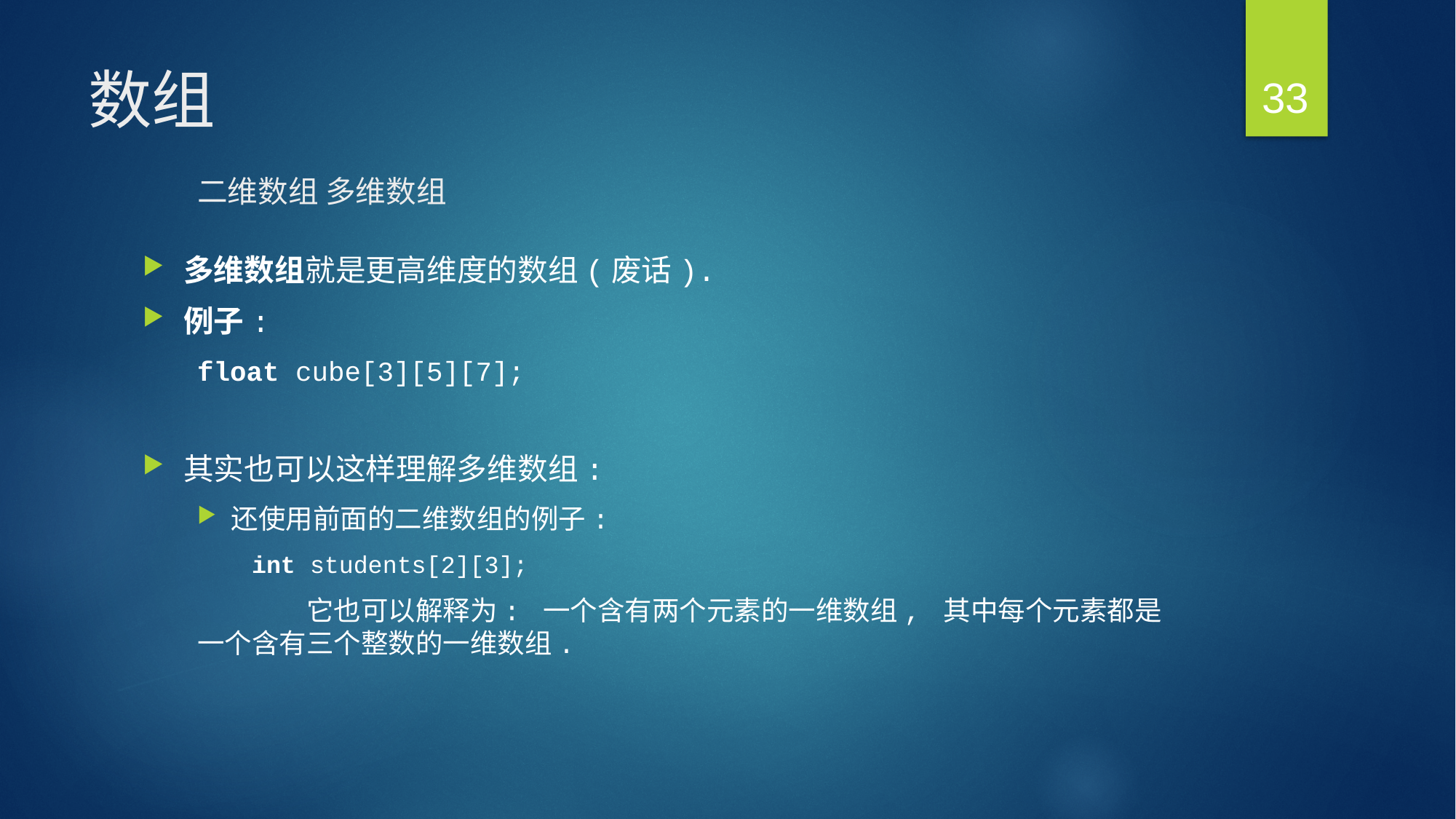

33
# 数组 二维数组 多维数组
多维数组就是更高维度的数组(废话).
例子:
float cube[3][5][7];

其实也可以这样理解多维数组:
还使用前面的二维数组的例子:
int students[2][3];
	它也可以解释为: 一个含有两个元素的一维数组, 其中每个元素都是一个含有三个整数的一维数组.